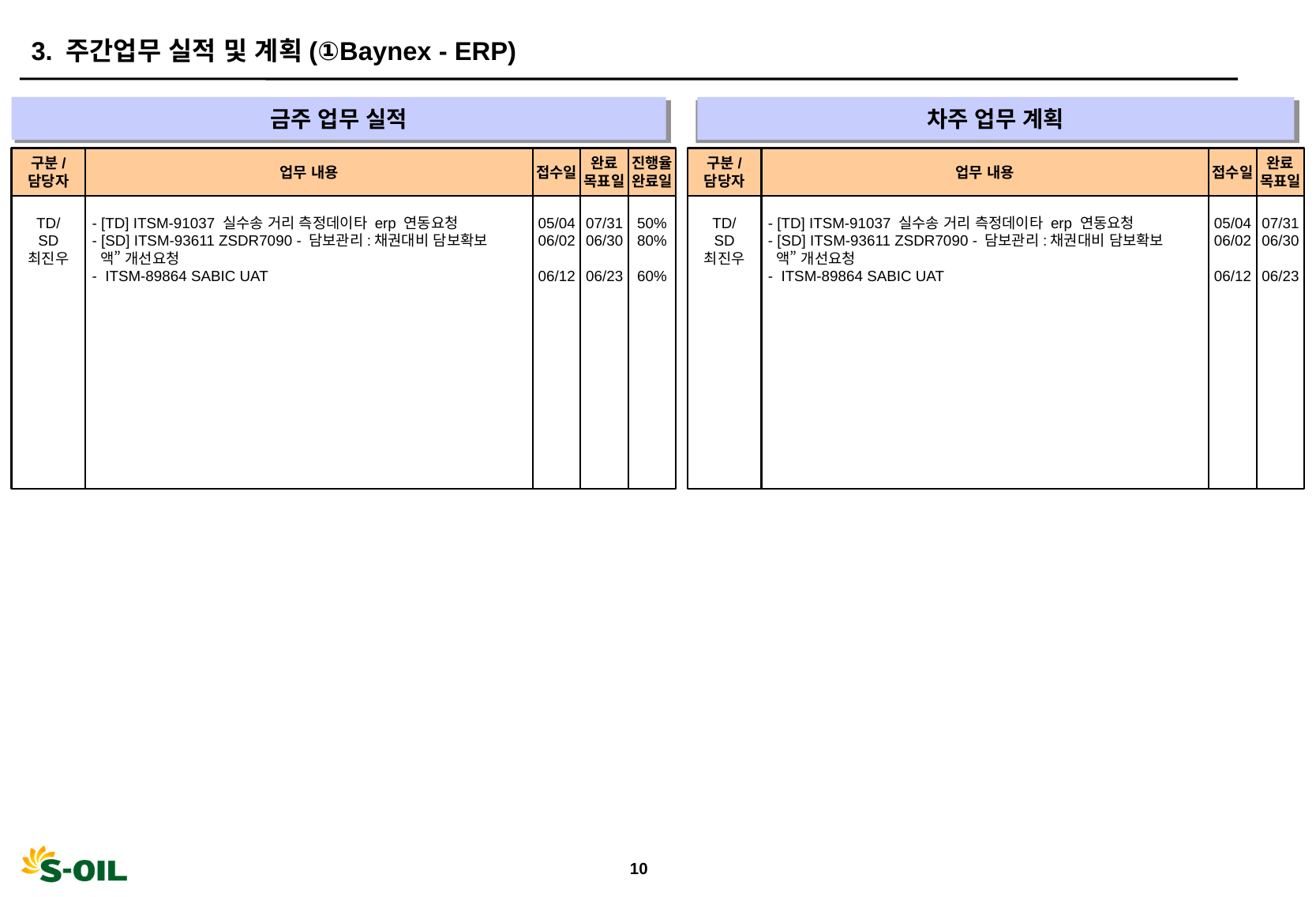

3. 주간업무 실적 및 계획(①Baynex - ERP)
금주 업무 실적
차주 업무 계획
" "
" "
구분/
담당자
업무 내용
접수일
완료
목표일
진행율
완료일
구분/
담당자
업무 내용
접수일
완료
목표일
TD/
SD
최진우

- [TD] ITSM-91037 실수송 거리 측정데이타 erp 연동요청
- [SD] ITSM-93611 ZSDR7090 - 담보관리:채권대비 담보확보
  액” 개선요청
-  ITSM-89864 SABIC UAT
05/04
06/02
06/12
07/31
06/30
06/23
50%
80%
60%
TD/
SD
최진우

- [TD] ITSM-91037 실수송 거리 측정데이타 erp 연동요청
- [SD] ITSM-93611 ZSDR7090 - 담보관리:채권대비 담보확보
  액” 개선요청
-  ITSM-89864 SABIC UAT
05/04
06/02
06/12
07/31
06/30
06/23